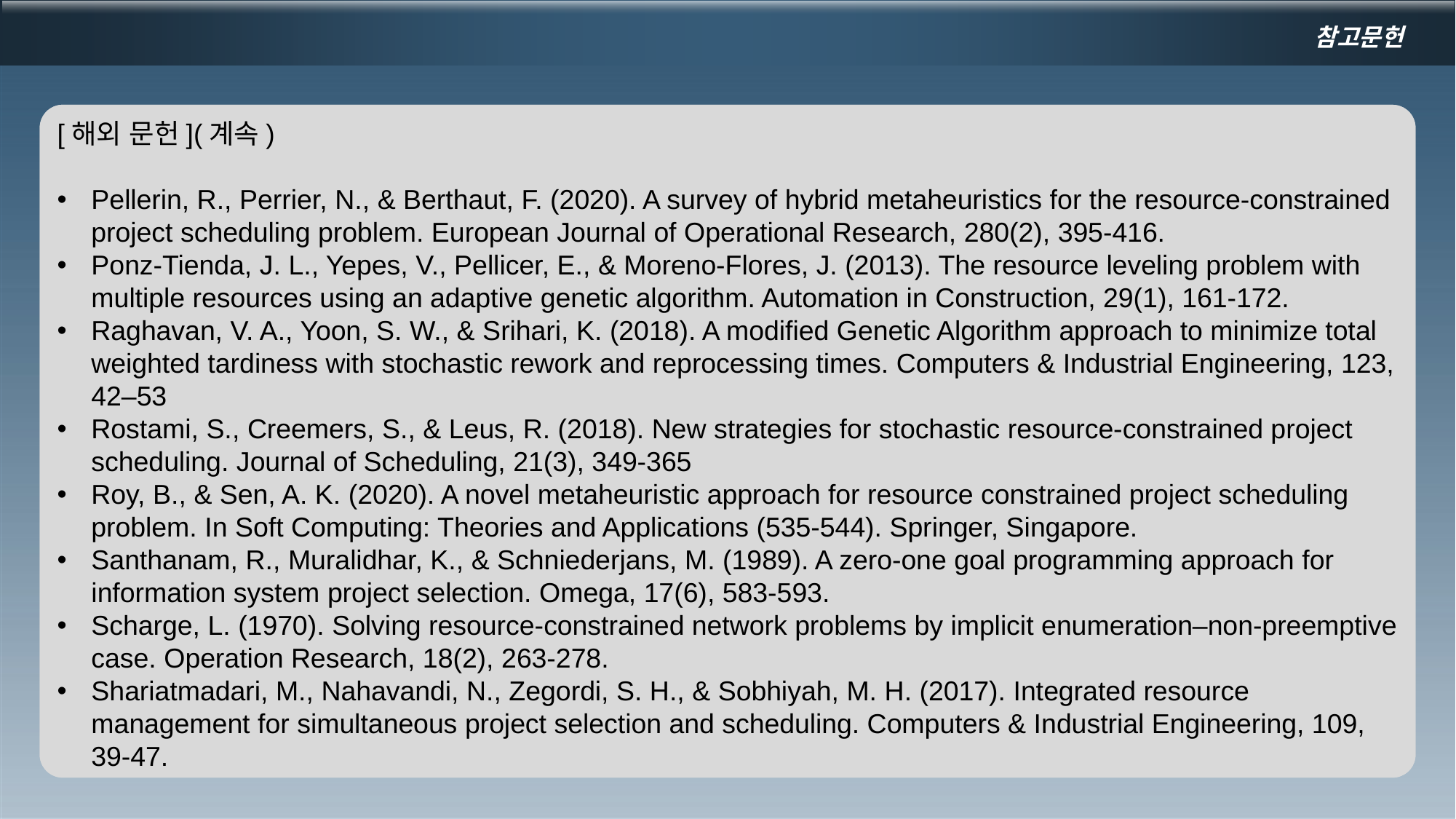

참고문헌
[해외 문헌](계속)

Pellerin, R., Perrier, N., & Berthaut, F. (2020). A survey of hybrid metaheuristics for the resource-constrained project scheduling problem. European Journal of Operational Research, 280(2), 395-416.
Ponz-Tienda, J. L., Yepes, V., Pellicer, E., & Moreno-Flores, J. (2013). The resource leveling problem with multiple resources using an adaptive genetic algorithm. Automation in Construction, 29(1), 161-172.
Raghavan, V. A., Yoon, S. W., & Srihari, K. (2018). A modified Genetic Algorithm approach to minimize total weighted tardiness with stochastic rework and reprocessing times. Computers & Industrial Engineering, 123, 42–53
Rostami, S., Creemers, S., & Leus, R. (2018). New strategies for stochastic resource-constrained project scheduling. Journal of Scheduling, 21(3), 349-365
Roy, B., & Sen, A. K. (2020). A novel metaheuristic approach for resource constrained project scheduling problem. In Soft Computing: Theories and Applications (535-544). Springer, Singapore.
Santhanam, R., Muralidhar, K., & Schniederjans, M. (1989). A zero-one goal programming approach for information system project selection. Omega, 17(6), 583-593.
Scharge, L. (1970). Solving resource-constrained network problems by implicit enumeration–non-preemptive case. Operation Research, 18(2), 263-278.
Shariatmadari, M., Nahavandi, N., Zegordi, S. H., & Sobhiyah, M. H. (2017). Integrated resource management for simultaneous project selection and scheduling. Computers & Industrial Engineering, 109, 39-47.